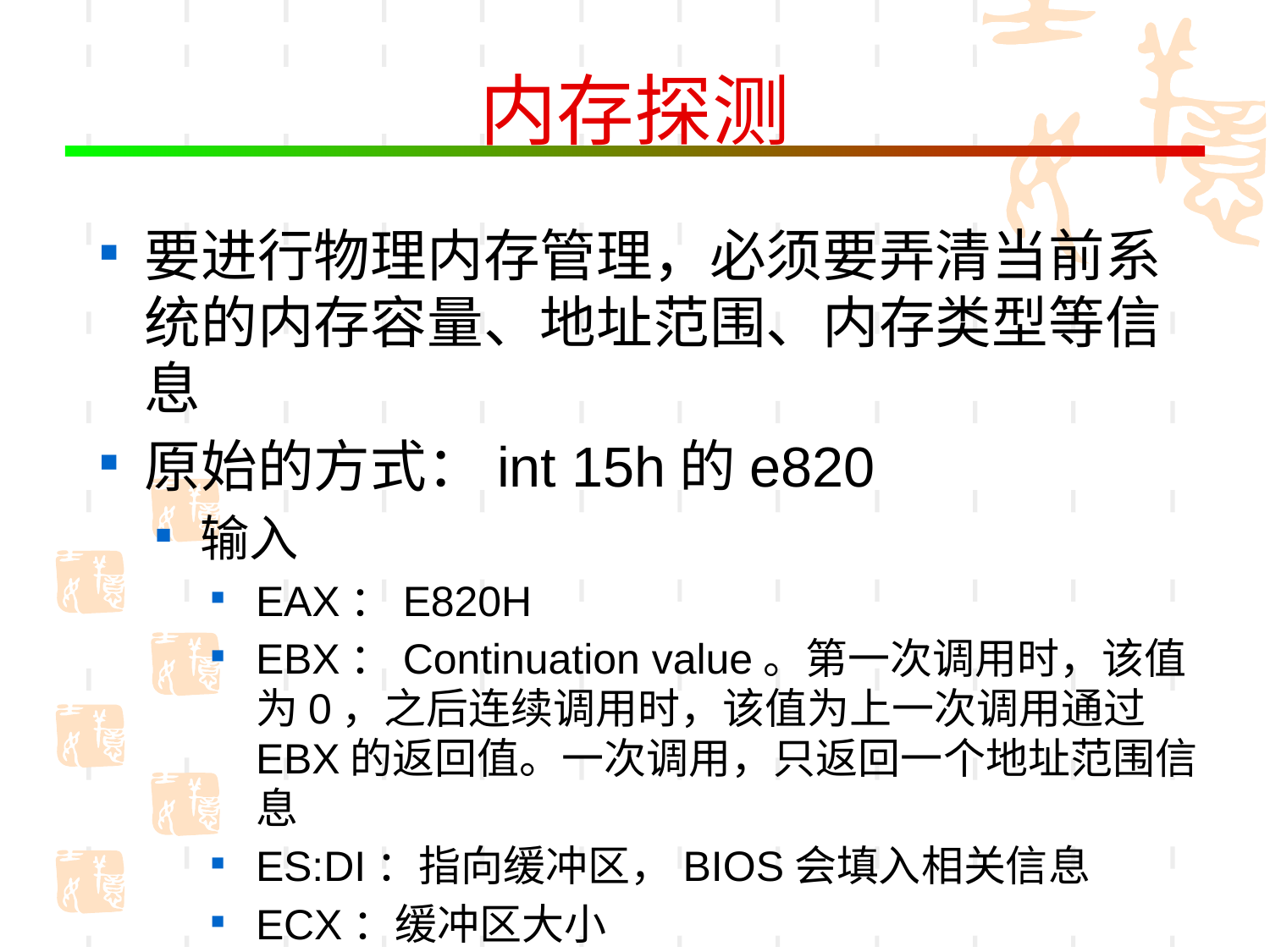

# 内存探测
要进行物理内存管理，必须要弄清当前系统的内存容量、地址范围、内存类型等信息
原始的方式：int 15h的e820
输入
EAX：E820H
EBX：Continuation value。第一次调用时，该值为0，之后连续调用时，该值为上一次调用通过EBX的返回值。一次调用，只返回一个地址范围信息
ES:DI：指向缓冲区，BIOS会填入相关信息
ECX：缓冲区大小
EDX：SMAP的ASCII码，即0x534D4150。